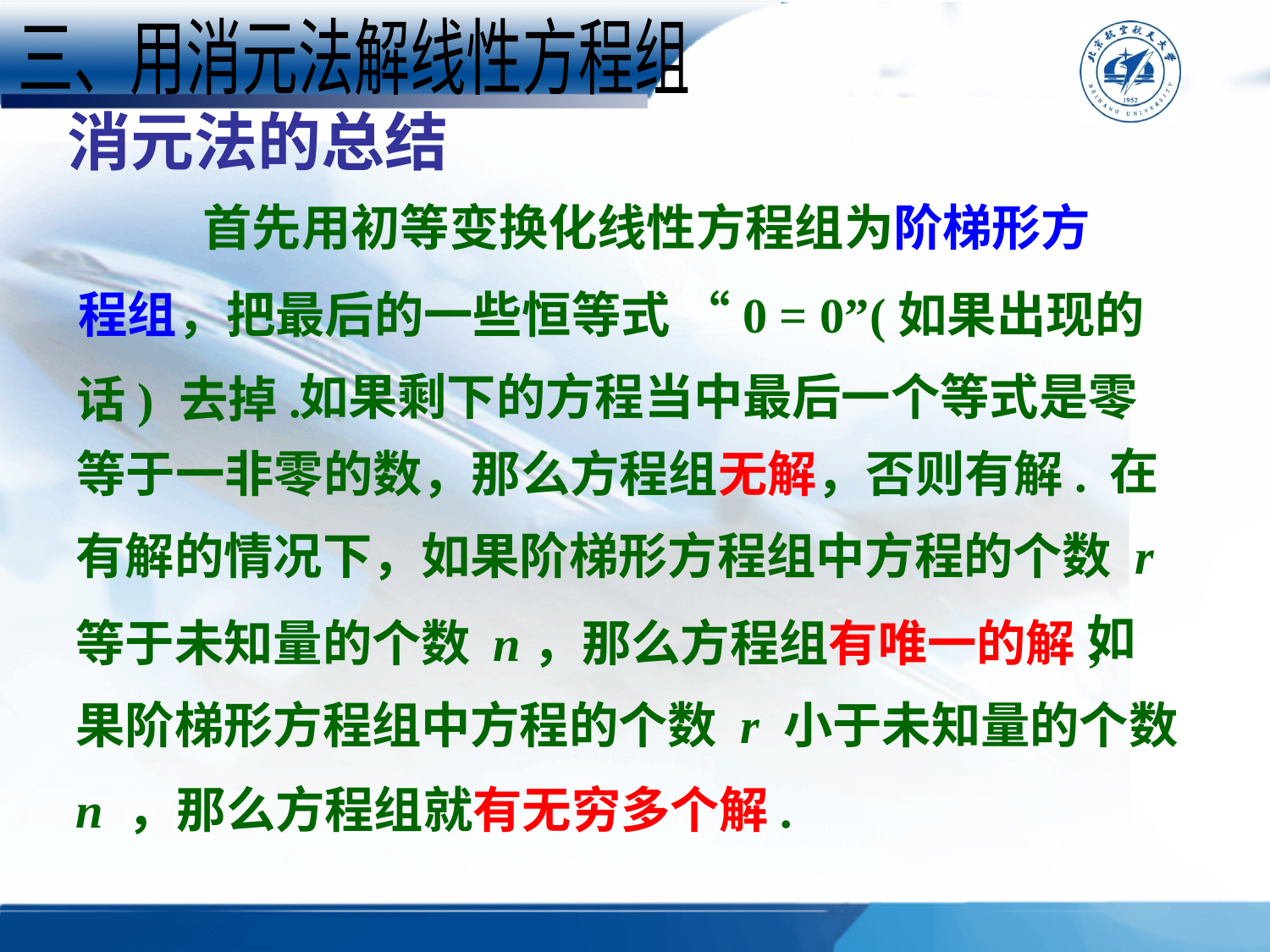

三、用消元法解线性方程组
消元法的总结
首先用初等变换化线性方程组为阶梯形方
程组，把最后的一些恒等式 “0 = 0”(如果出现的
如果剩下的方程当中最后一个等式是零
话) 去掉.
在
等于一非零的数，那么方程组无解，否则有解.
有解的情况下，如果阶梯形方程组中方程的个数 r
如
等于未知量的个数 n，那么方程组有唯一的解;
果阶梯形方程组中方程的个数 r 小于未知量的个数
n ，那么方程组就有无穷多个解.